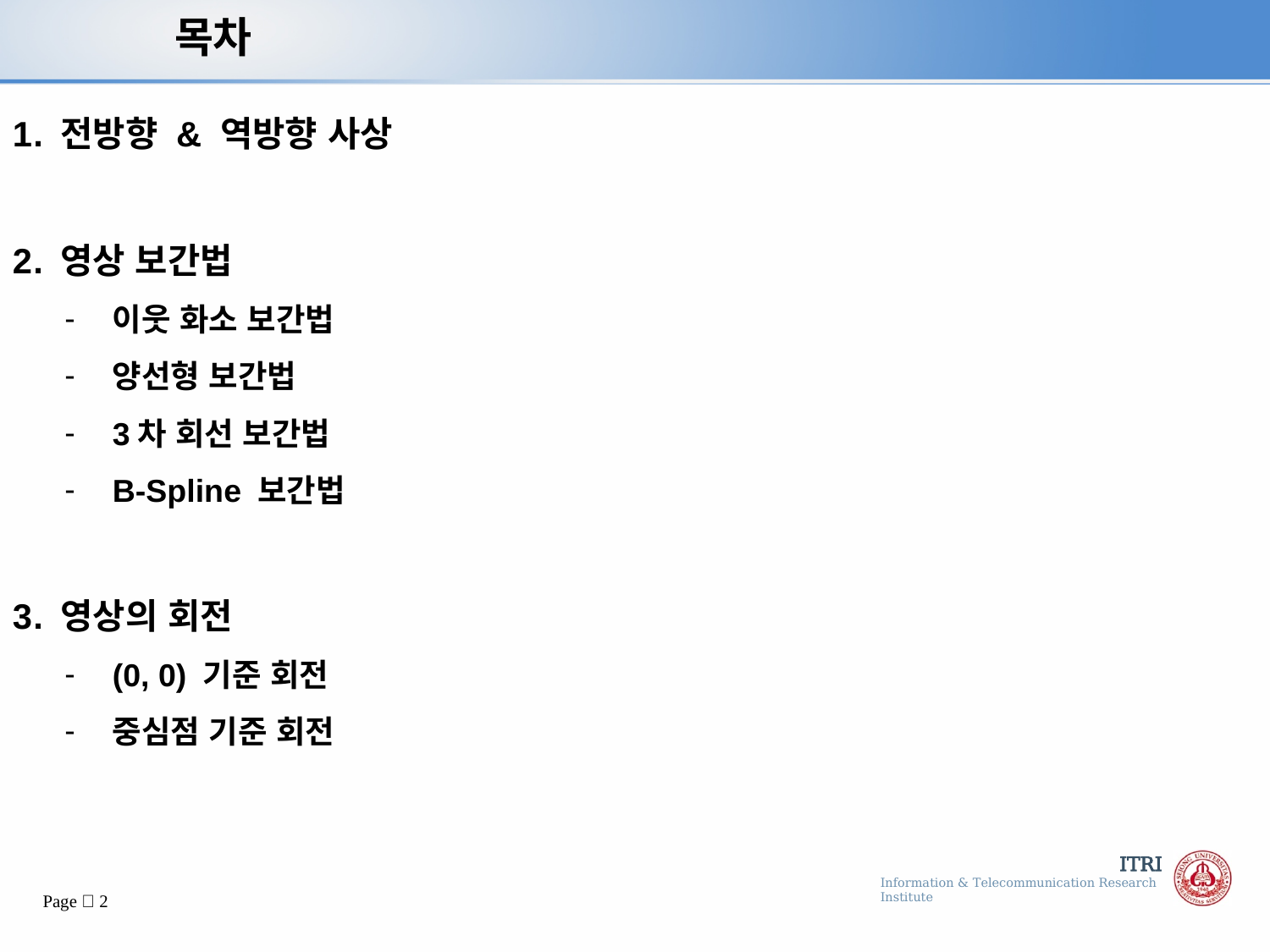

# 목차
전방향 & 역방향 사상

영상 보간법
이웃 화소 보간법
양선형 보간법
3차 회선 보간법
B-Spline 보간법

영상의 회전
(0, 0) 기준 회전
중심점 기준 회전